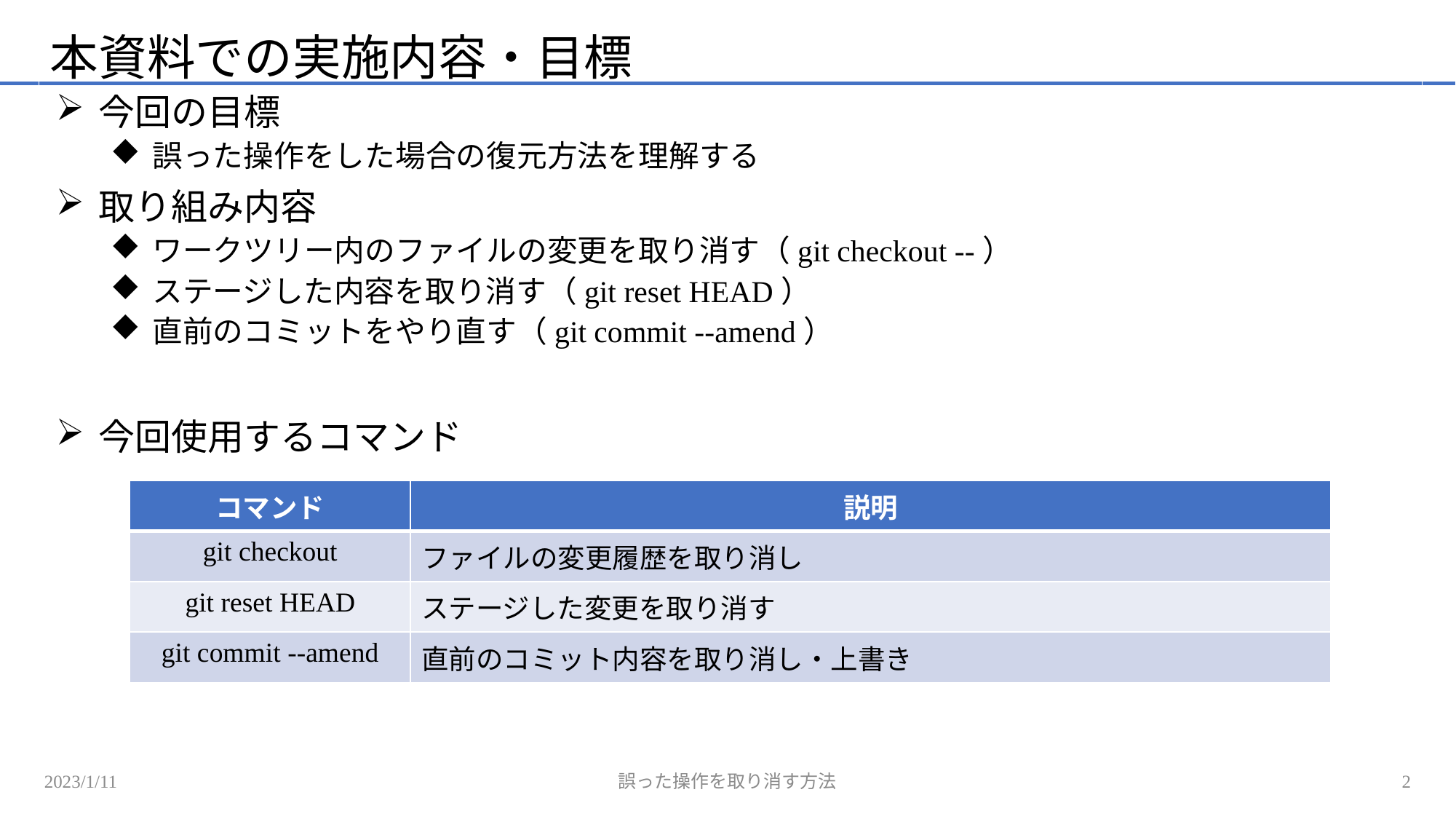

# 本資料での実施内容・目標
今回の目標
誤った操作をした場合の復元方法を理解する
取り組み内容
ワークツリー内のファイルの変更を取り消す（git checkout --）
ステージした内容を取り消す（git reset HEAD）
直前のコミットをやり直す（git commit --amend）

今回使用するコマンド
| コマンド | 説明 |
| --- | --- |
| git checkout | ファイルの変更履歴を取り消し |
| git reset HEAD | ステージした変更を取り消す |
| git commit --amend | 直前のコミット内容を取り消し・上書き |
2023/1/11
2
誤った操作を取り消す方法